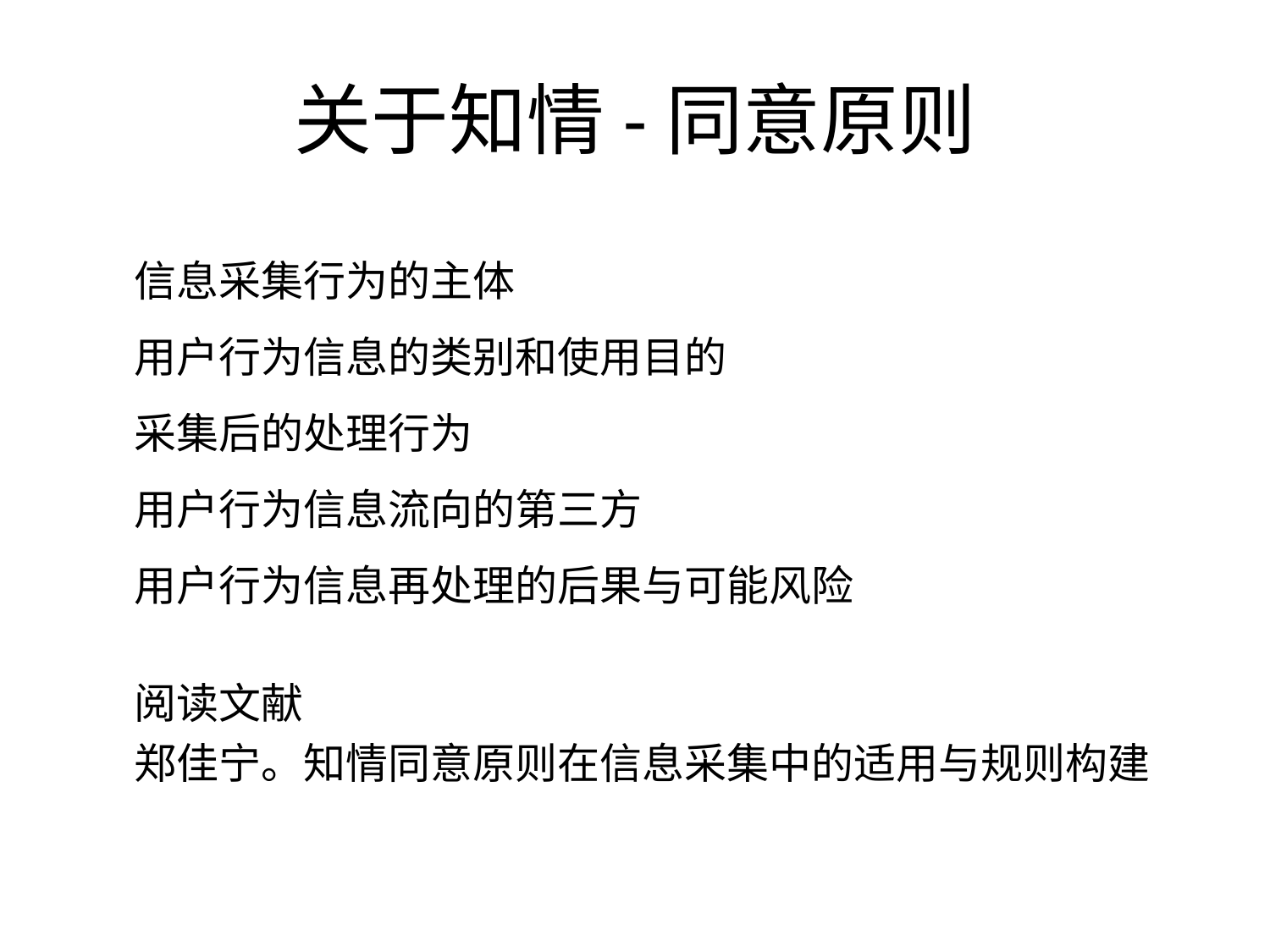

# 关于知情-同意原则
     信息采集行为的主体
     用户行为信息的类别和使用目的
     采集后的处理行为
     用户行为信息流向的第三方
     用户行为信息再处理的后果与可能风险

     阅读文献
     郑佳宁。知情同意原则在信息采集中的适用与规则构建